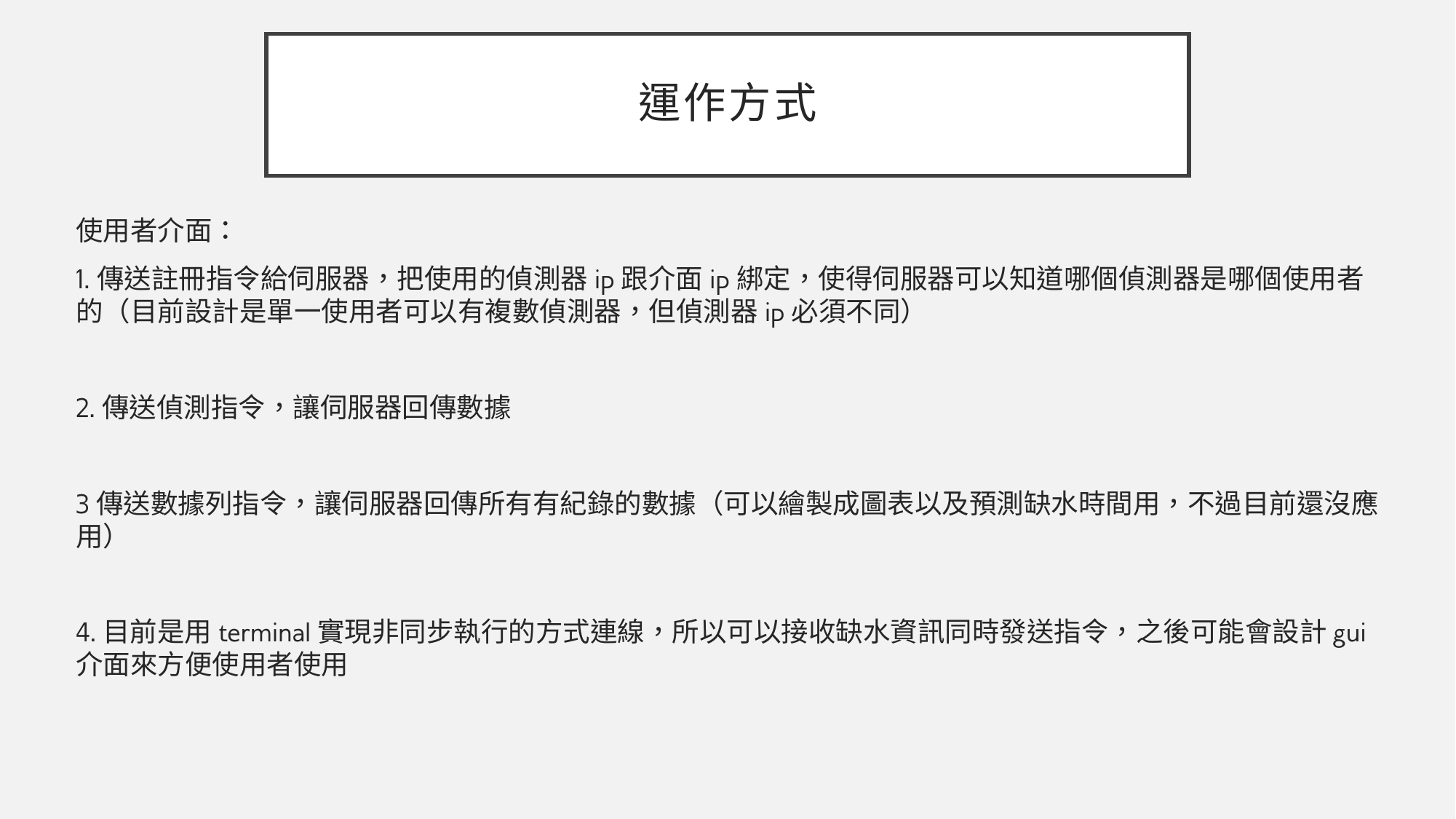

# 運作方式
使用者介面：
1.傳送註冊指令給伺服器，把使用的偵測器ip跟介面ip綁定，使得伺服器可以知道哪個偵測器是哪個使用者的（目前設計是單一使用者可以有複數偵測器，但偵測器ip必須不同）

2.傳送偵測指令，讓伺服器回傳數據

3傳送數據列指令，讓伺服器回傳所有有紀錄的數據（可以繪製成圖表以及預測缺水時間用，不過目前還沒應用）

4.目前是用terminal實現非同步執行的方式連線，所以可以接收缺水資訊同時發送指令，之後可能會設計gui介面來方便使用者使用